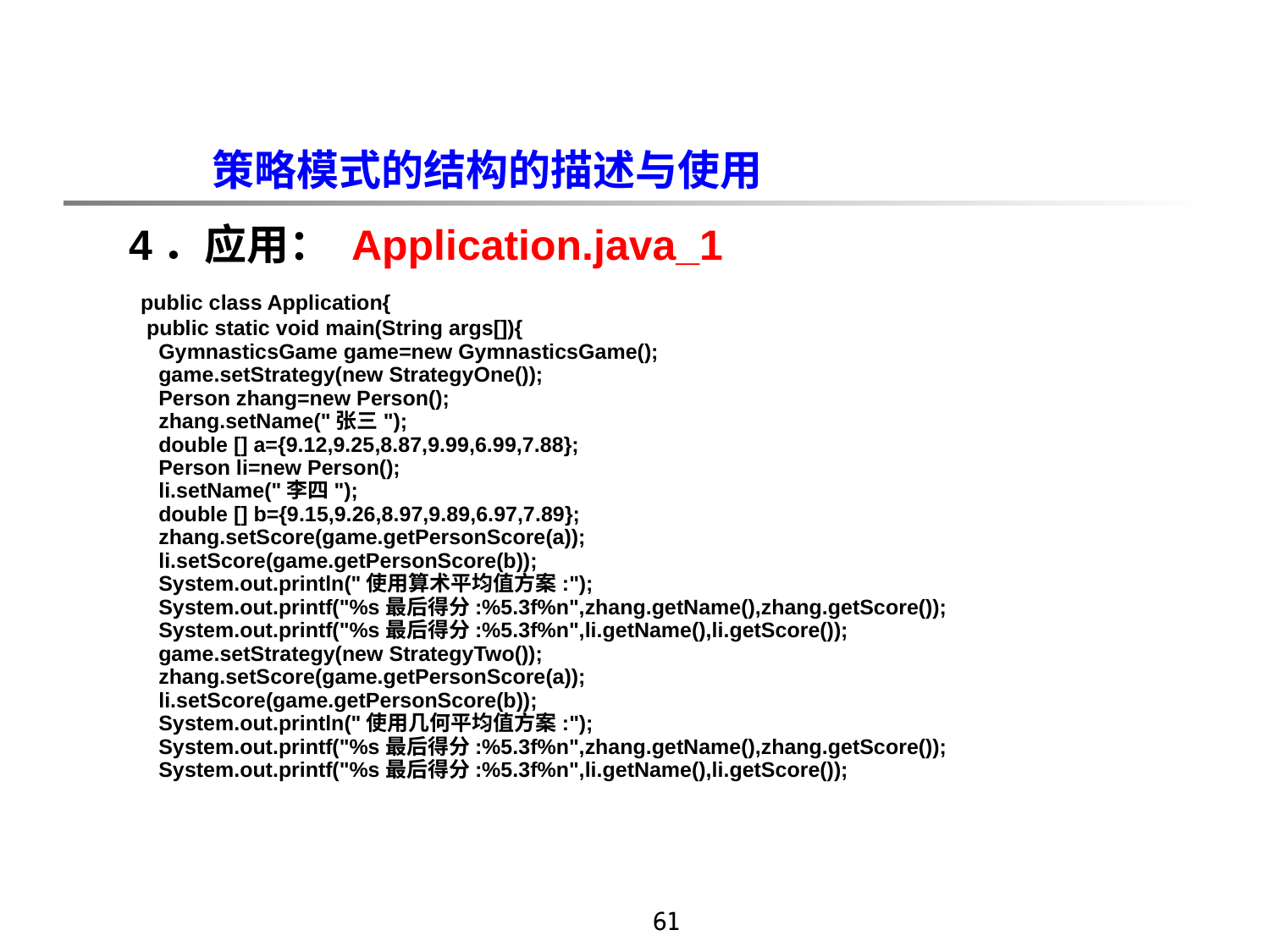

策略模式的结构的描述与使用

4．应用： Application.java_1
 public class Application{
   public static void main(String args[]){
     GymnasticsGame game=new GymnasticsGame();
     game.setStrategy(new StrategyOne());
     Person zhang=new Person();
     zhang.setName("张三");
     double [] a={9.12,9.25,8.87,9.99,6.99,7.88};
     Person li=new Person();
     li.setName("李四");
     double [] b={9.15,9.26,8.97,9.89,6.97,7.89};
     zhang.setScore(game.getPersonScore(a));
     li.setScore(game.getPersonScore(b));
     System.out.println("使用算术平均值方案:");
     System.out.printf("%s最后得分:%5.3f%n",zhang.getName(),zhang.getScore());
     System.out.printf("%s最后得分:%5.3f%n",li.getName(),li.getScore());
     game.setStrategy(new StrategyTwo());
     zhang.setScore(game.getPersonScore(a));
     li.setScore(game.getPersonScore(b));
     System.out.println("使用几何平均值方案:");
     System.out.printf("%s最后得分:%5.3f%n",zhang.getName(),zhang.getScore());
     System.out.printf("%s最后得分:%5.3f%n",li.getName(),li.getScore());

61